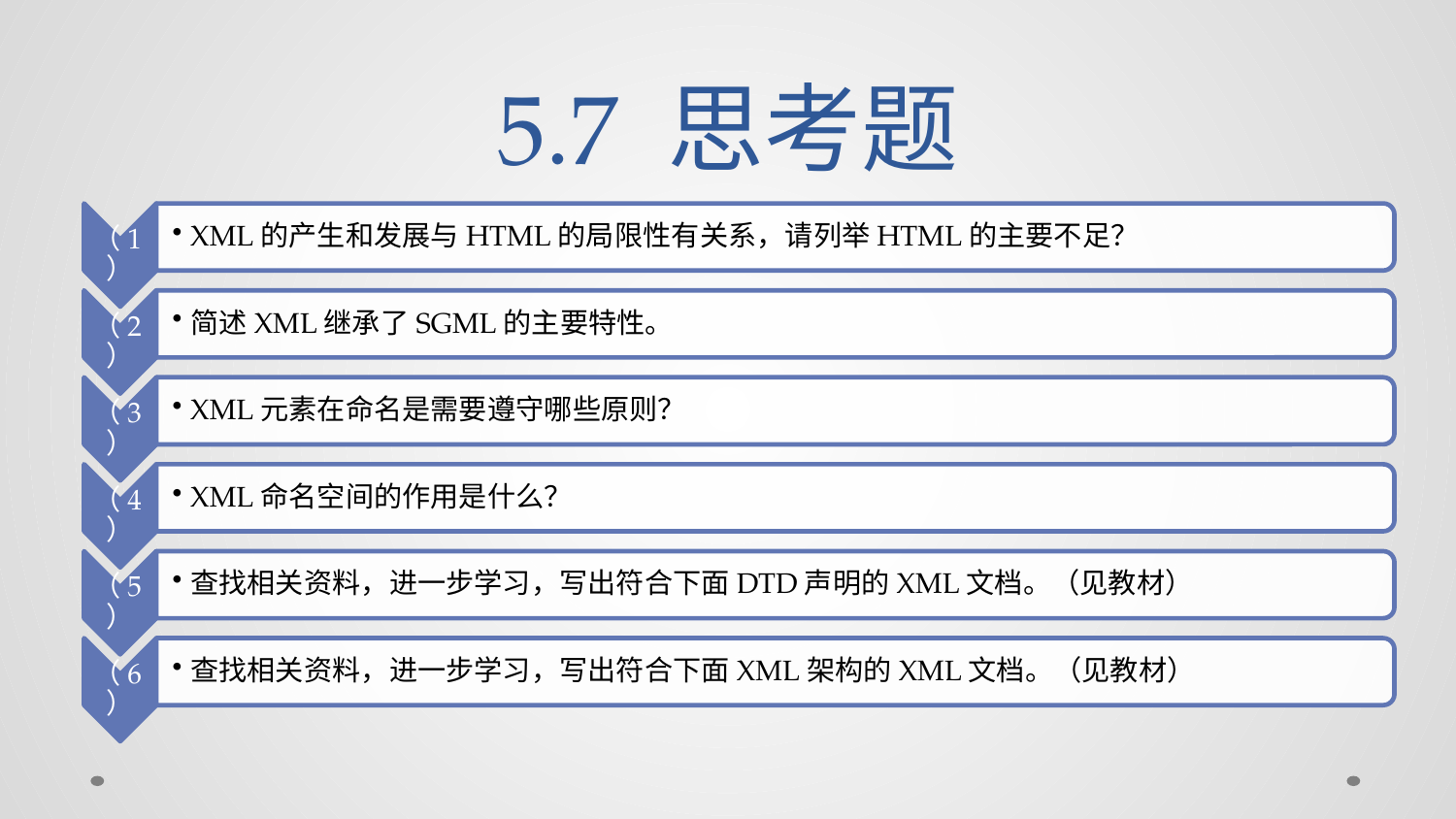

# 5.7 思考题
（1）
XML的产生和发展与HTML的局限性有关系，请列举HTML的主要不足？
（2）
简述XML继承了SGML的主要特性。
（3）
XML元素在命名是需要遵守哪些原则？
（4）
XML命名空间的作用是什么？
（5）
查找相关资料，进一步学习，写出符合下面DTD声明的XML文档。（见教材）
（6）
查找相关资料，进一步学习，写出符合下面XML架构的XML文档。（见教材）